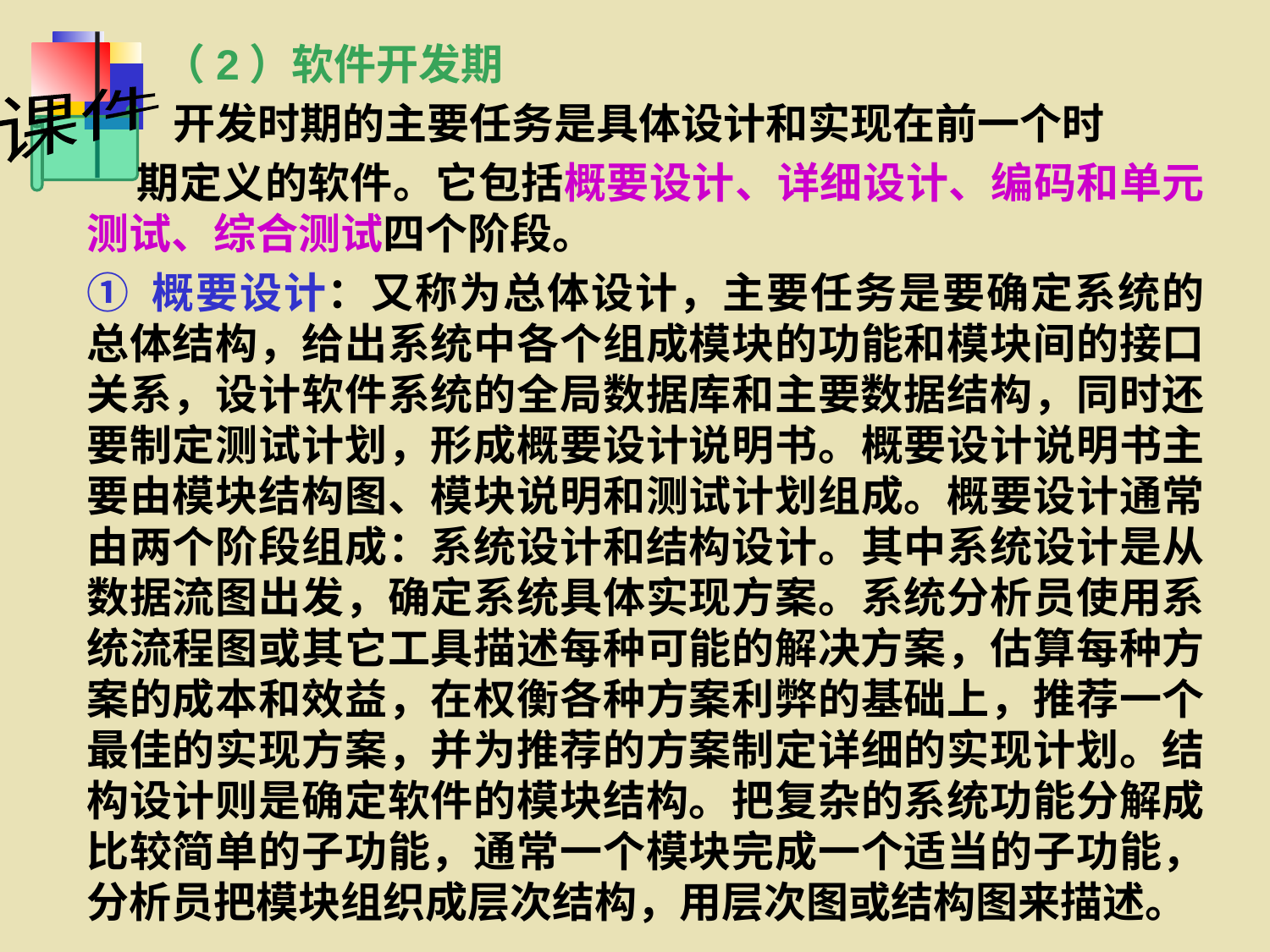

（2）软件开发期
        开发时期的主要任务是具体设计和实现在前一个时
    期定义的软件。它包括概要设计、详细设计、编码和单元测试、综合测试四个阶段。
① 概要设计：又称为总体设计，主要任务是要确定系统的总体结构，给出系统中各个组成模块的功能和模块间的接口关系，设计软件系统的全局数据库和主要数据结构，同时还要制定测试计划，形成概要设计说明书。概要设计说明书主要由模块结构图、模块说明和测试计划组成。概要设计通常由两个阶段组成：系统设计和结构设计。其中系统设计是从数据流图出发，确定系统具体实现方案。系统分析员使用系统流程图或其它工具描述每种可能的解决方案，估算每种方案的成本和效益，在权衡各种方案利弊的基础上，推荐一个最佳的实现方案，并为推荐的方案制定详细的实现计划。结构设计则是确定软件的模块结构。把复杂的系统功能分解成比较简单的子功能，通常一个模块完成一个适当的子功能，分析员把模块组织成层次结构，用层次图或结构图来描述。